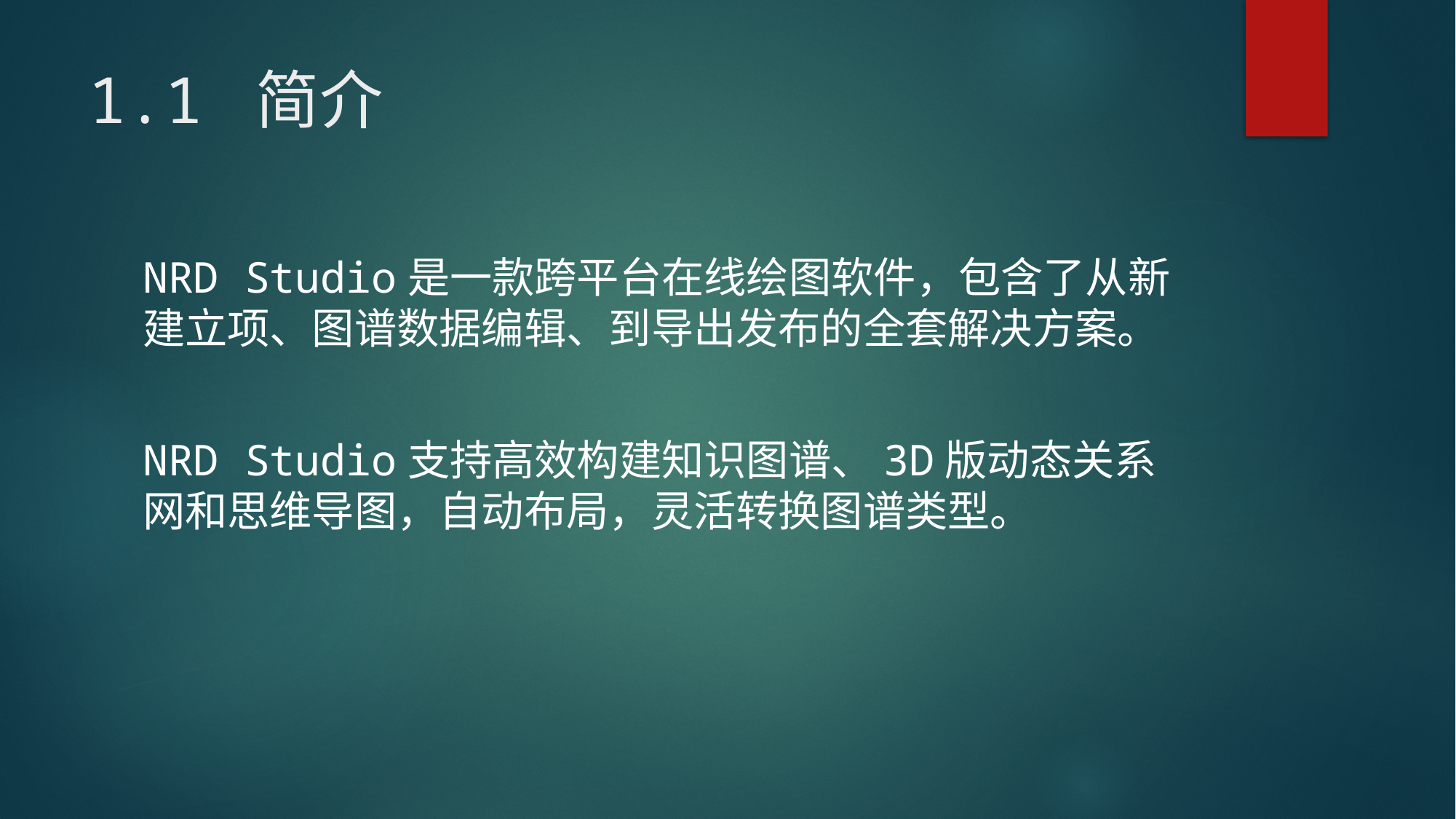

# 1.1 简介
NRD Studio是一款跨平台在线绘图软件，包含了从新建立项、图谱数据编辑、到导出发布的全套解决方案。

NRD Studio支持高效构建知识图谱、3D版动态关系网和思维导图，自动布局，灵活转换图谱类型。